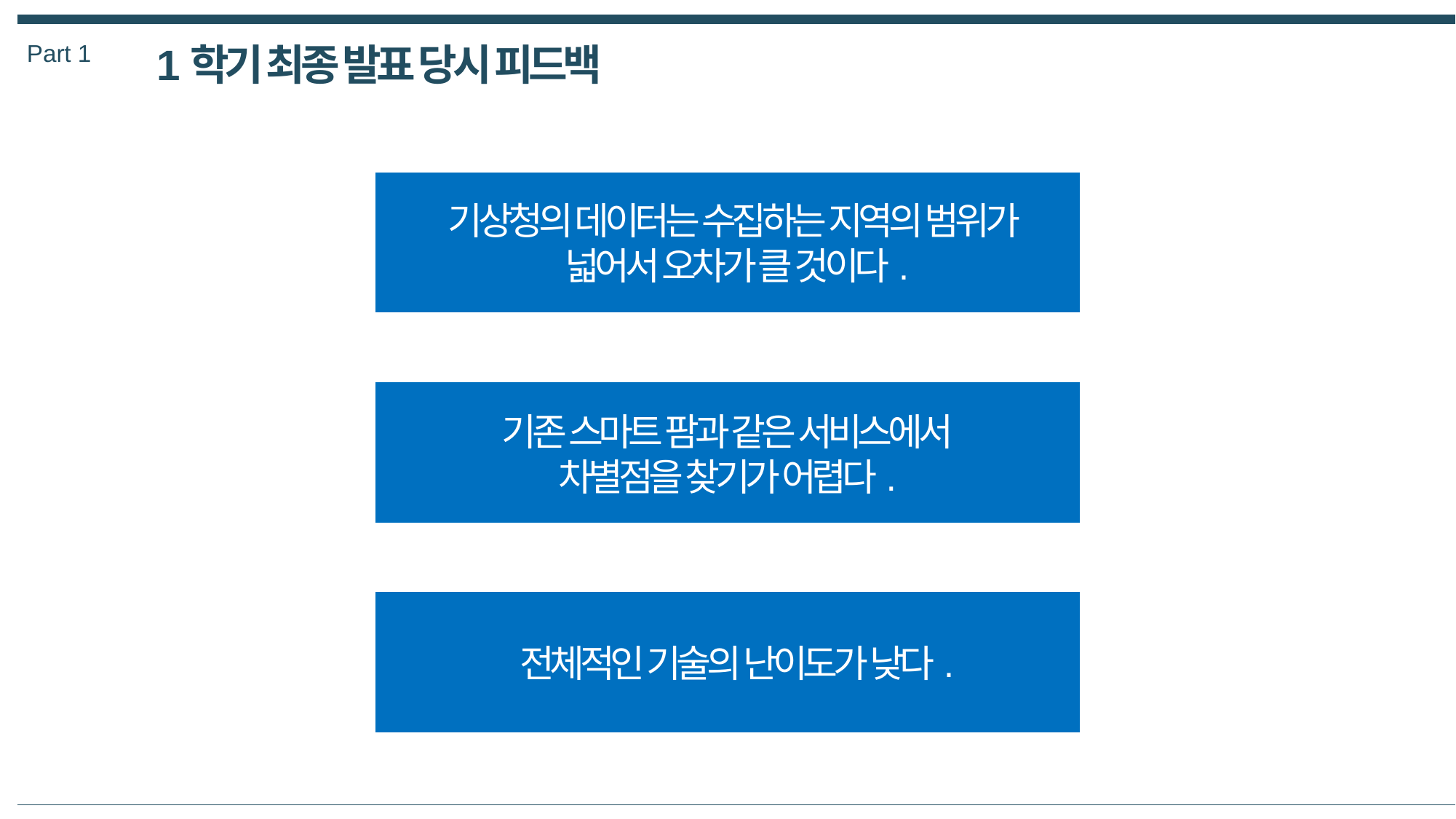

Part 1
1학기 최종 발표 당시 피드백

기상청의 데이터는 수집하는 지역의 범위가
넓어서 오차가 클 것이다.

기존 스마트 팜과 같은 서비스에서
차별점을 찾기가 어렵다.

전체적인 기술의 난이도가 낮다.